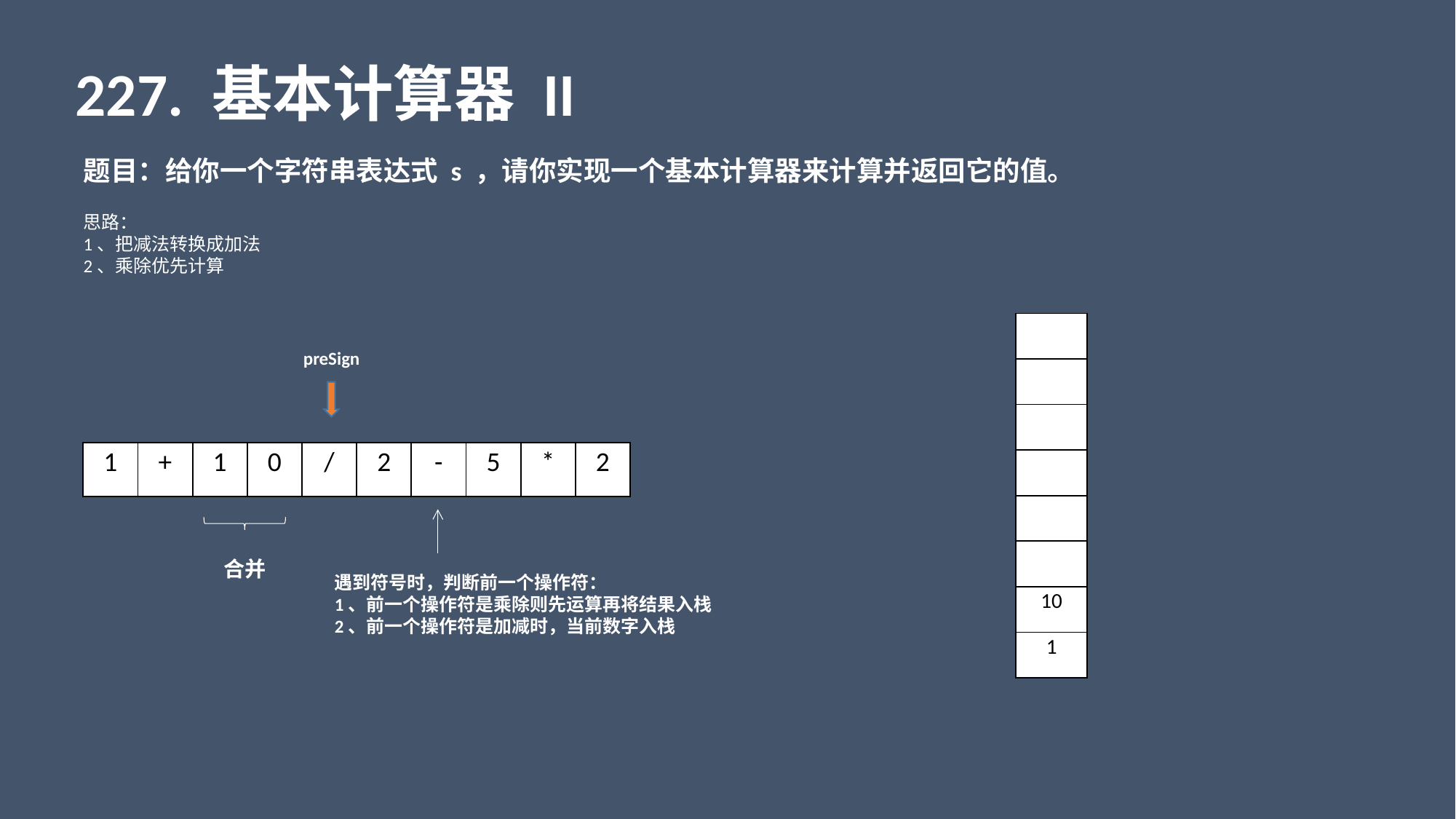

227. 基本计算器 II
题目：给你一个字符串表达式 s ，请你实现一个基本计算器来计算并返回它的值。
思路：
1、把减法转换成加法
2、乘除优先计算
|  |
| --- |
|  |
|  |
|  |
|  |
|  |
| 10 |
| 1 |
preSign

| 1 | + | 1 | 0 | / | 2 | - | 5 | \* | 2 |
| --- | --- | --- | --- | --- | --- | --- | --- | --- | --- |

合并
遇到符号时，判断前一个操作符：
1、前一个操作符是乘除则先运算再将结果入栈
2、前一个操作符是加减时，当前数字入栈